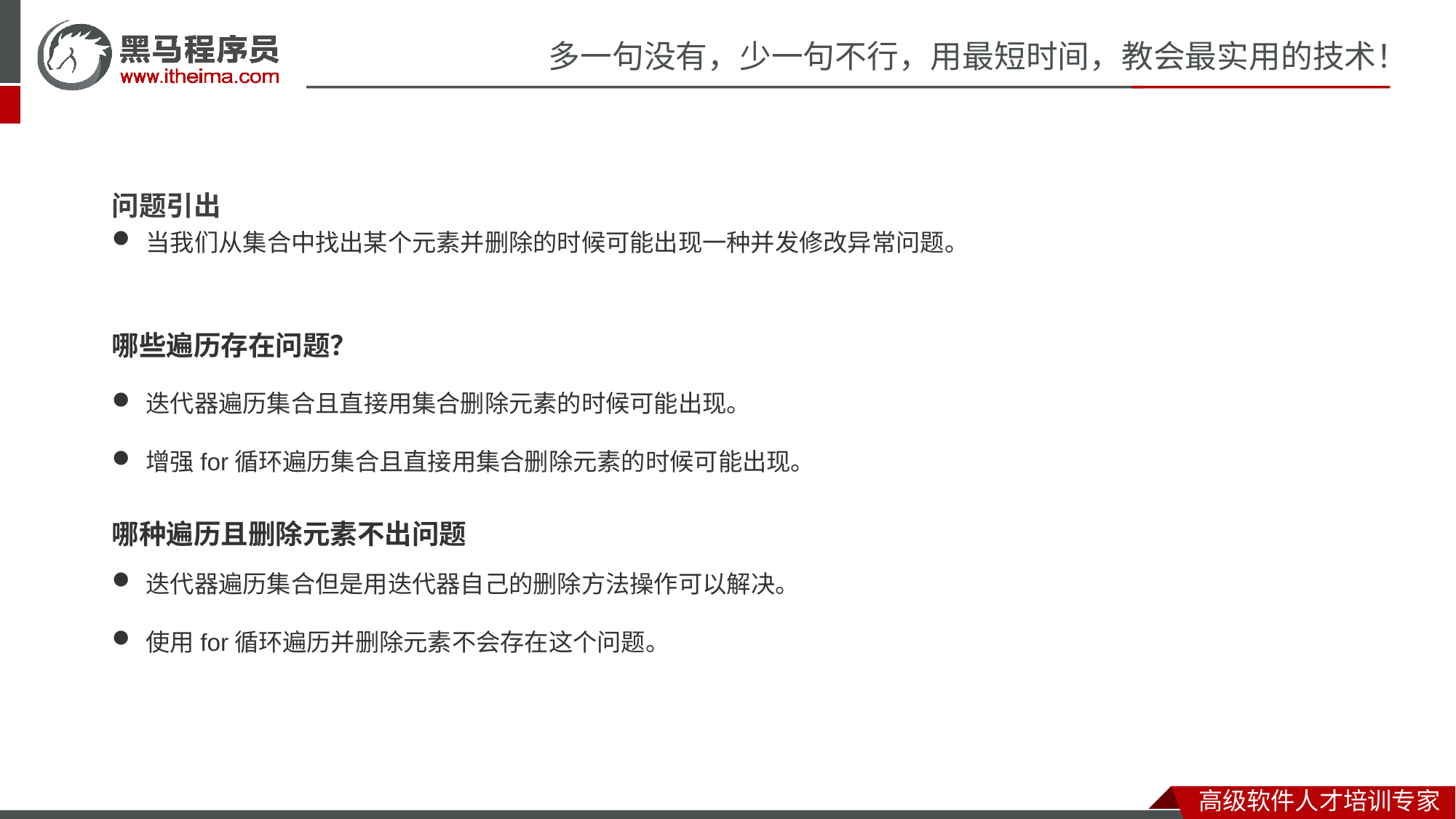

当我们从集合中找出某个元素并删除的时候可能出现一种并发修改异常问题。

问题引出
哪些遍历存在问题？
迭代器遍历集合且直接用集合删除元素的时候可能出现。
增强for循环遍历集合且直接用集合删除元素的时候可能出现。
哪种遍历且删除元素不出问题
迭代器遍历集合但是用迭代器自己的删除方法操作可以解决。
使用for循环遍历并删除元素不会存在这个问题。